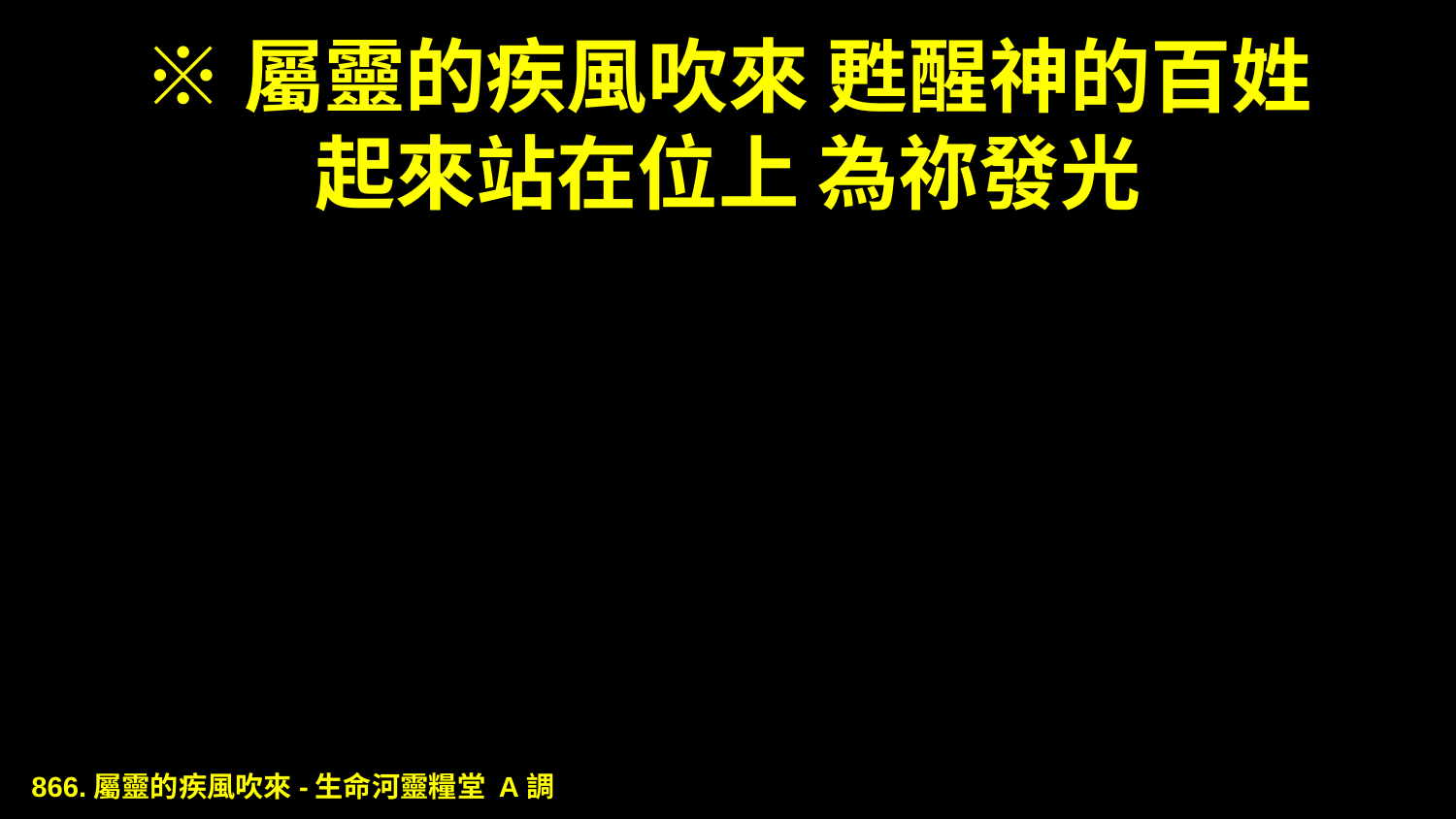

# ※屬靈的疾風吹來 甦醒神的百姓 起來站在位上 為祢發光
866.屬靈的疾風吹來-生命河靈糧堂 A調